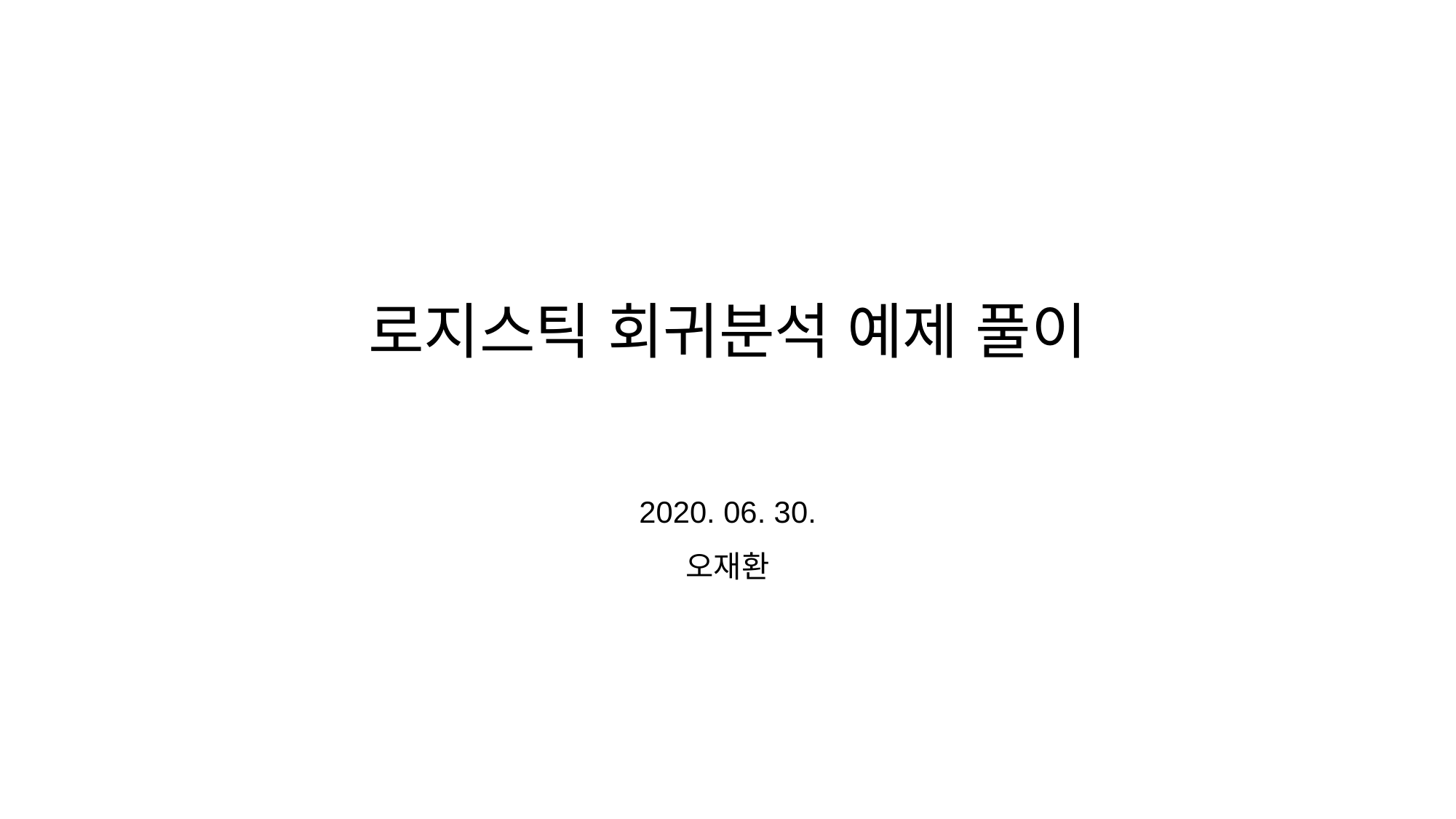

로지스틱 회귀분석 예제 풀이

2020. 06. 30.
오재환